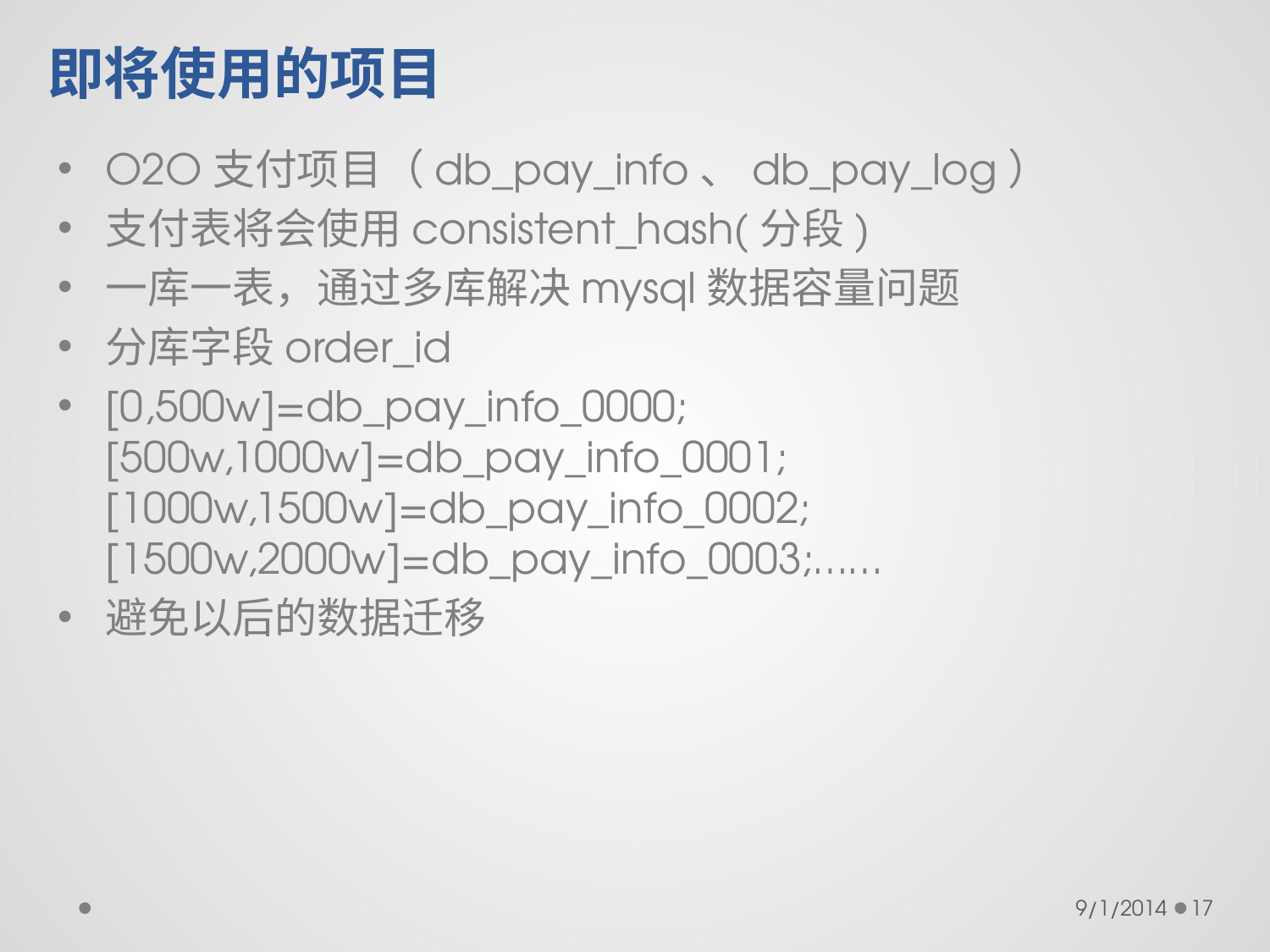

即将使用的项目
O2O支付项目（db_pay_info、db_pay_log）
支付表将会使用consistent_hash(分段)
一库一表，通过多库解决mysql数据容量问题
分库字段order_id
[0,500w]=db_pay_info_0000; [500w,1000w]=db_pay_info_0001; [1000w,1500w]=db_pay_info_0002; [1500w,2000w]=db_pay_info_0003;……
避免以后的数据迁移

9/1/2014
17